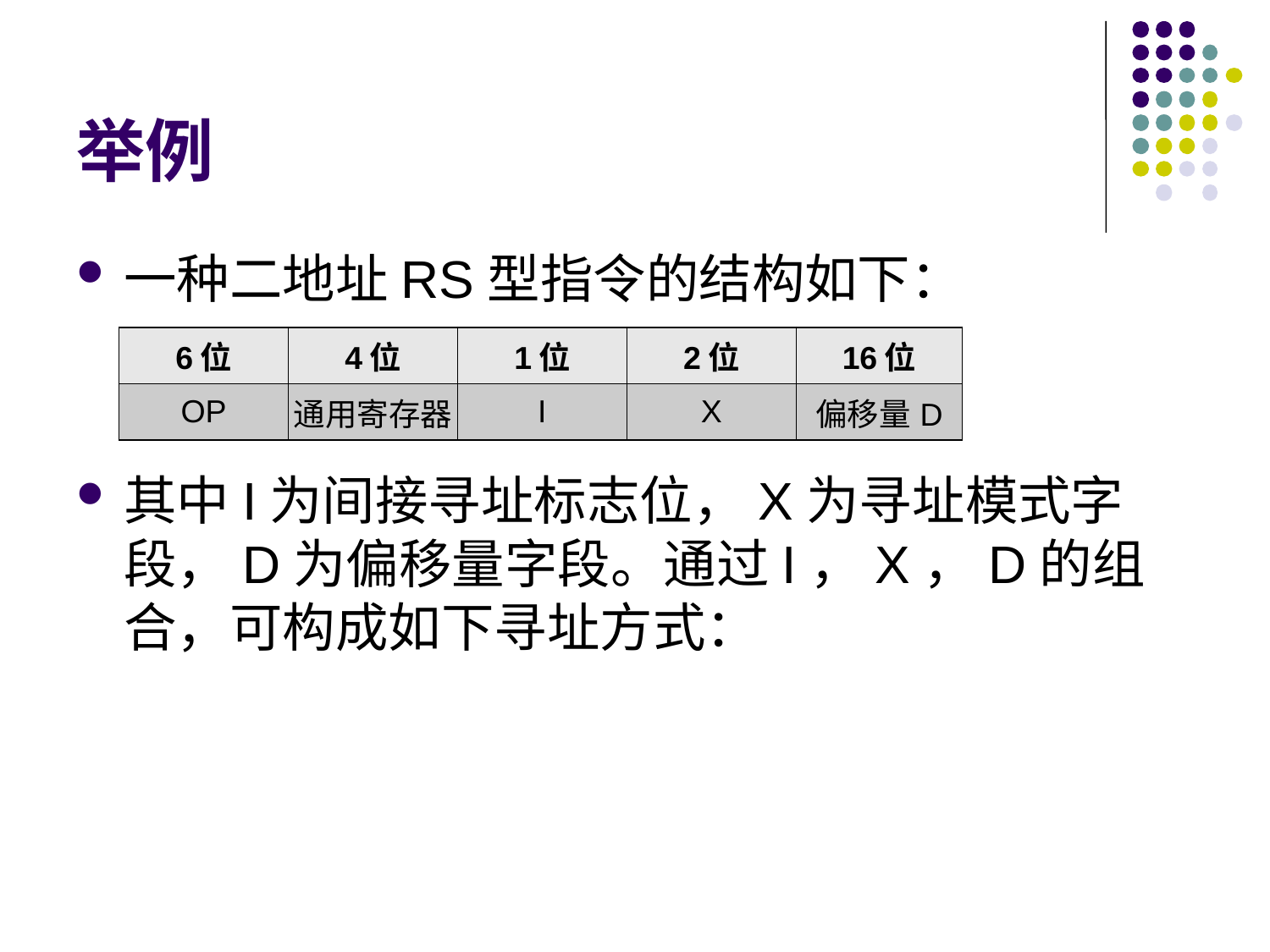

# 举例
一种二地址RS型指令的结构如下：

其中I为间接寻址标志位，X为寻址模式字段，D为偏移量字段。通过I，X，D的组合，可构成如下寻址方式：
| 6位 | 4位 | 1位 | 2位 | 16位 |
| --- | --- | --- | --- | --- |
| OP | 通用寄存器 | I | X | 偏移量D |
62